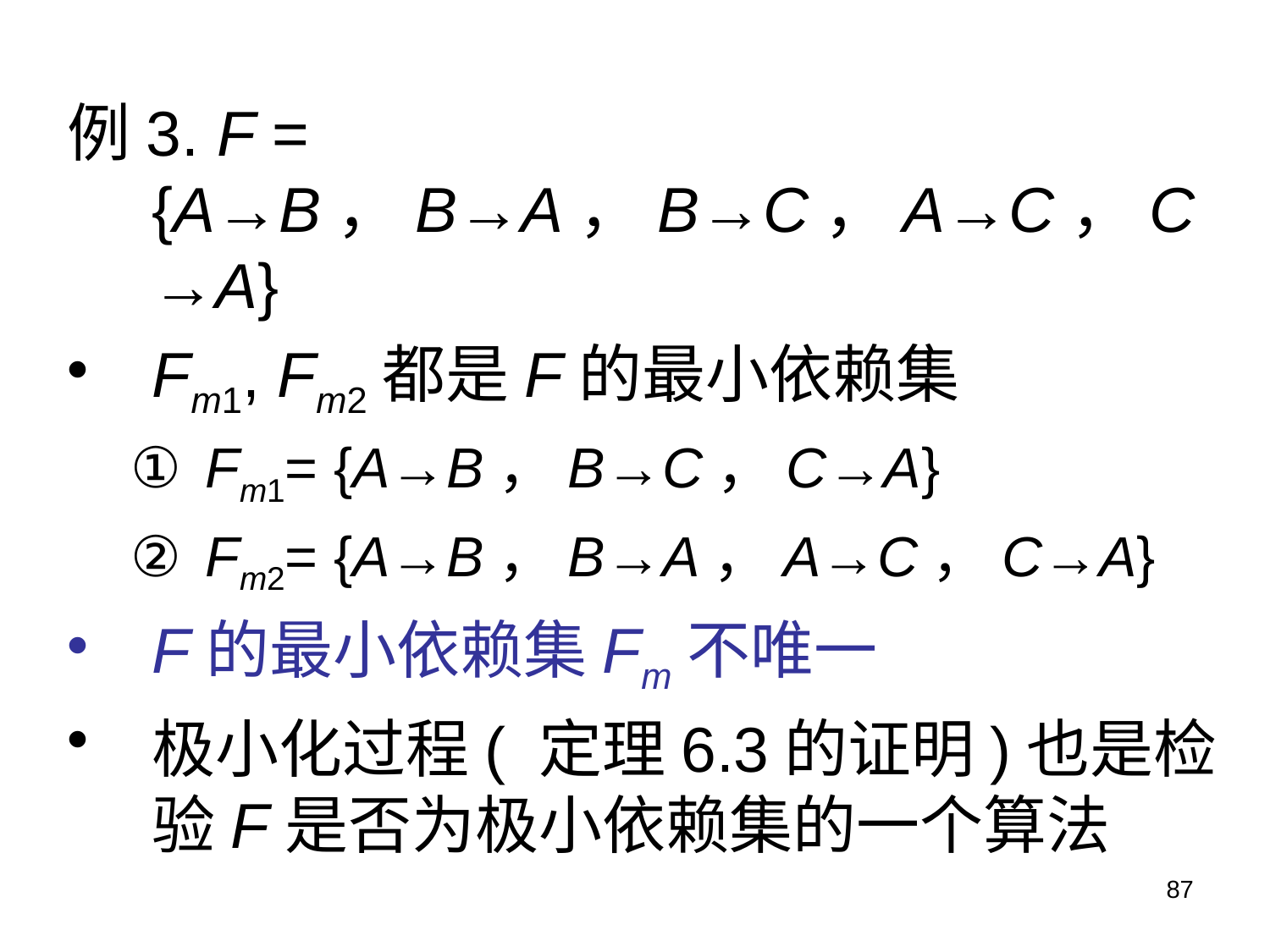

例3. F = {A→B，B→A，B→C，A→C，C→A}
Fm1, Fm2都是F的最小依赖集
Fm1= {A→B，B→C，C→A}
Fm2= {A→B，B→A，A→C，C→A}
F的最小依赖集Fm不唯一
极小化过程( 定理6.3的证明)也是检验F是否为极小依赖集的一个算法

87